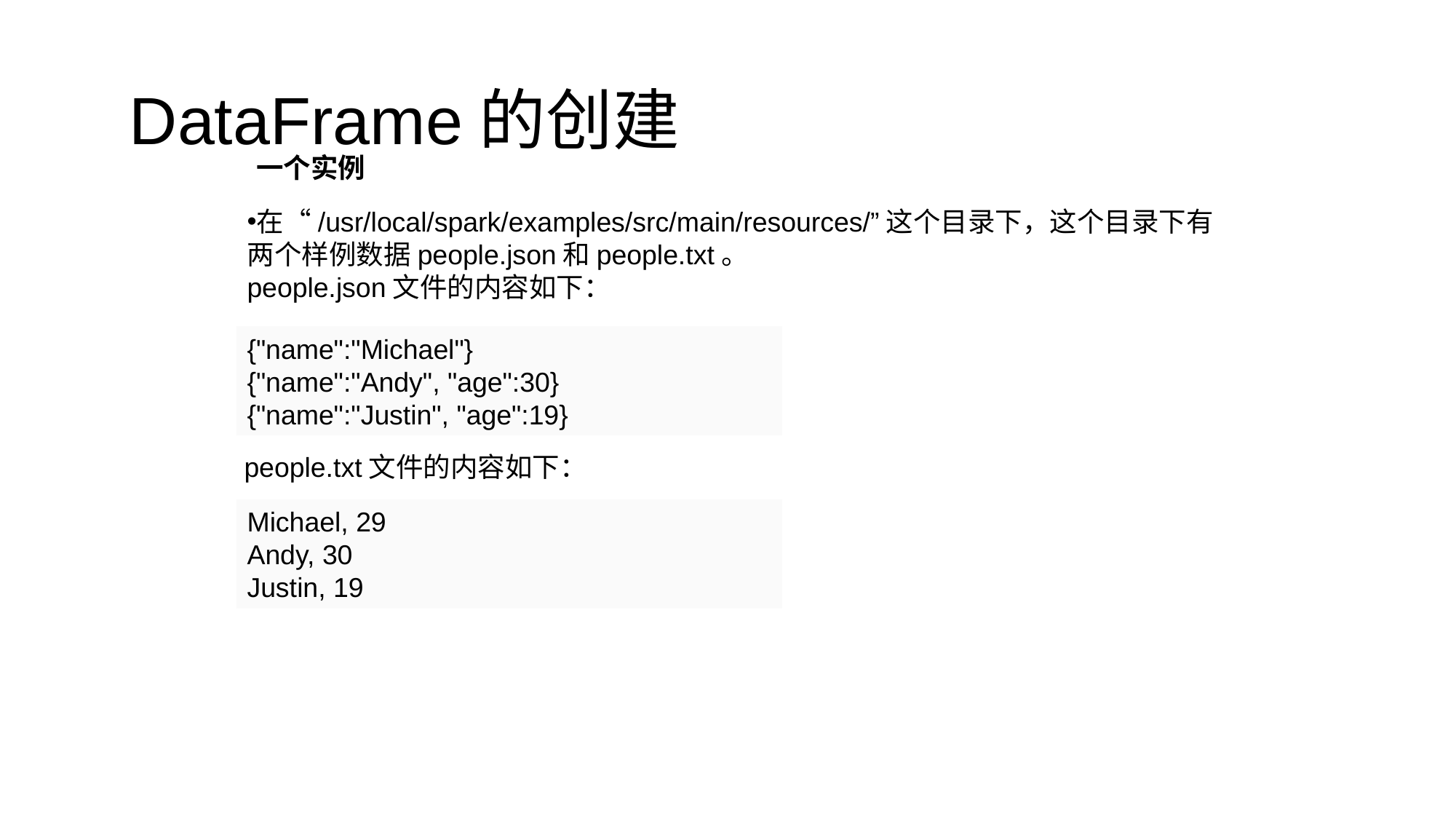

# DataFrame的创建
一个实例
在“/usr/local/spark/examples/src/main/resources/”这个目录下，这个目录下有两个样例数据people.json和people.txt。
people.json文件的内容如下：
{"name":"Michael"}
{"name":"Andy", "age":30}
{"name":"Justin", "age":19}
people.txt文件的内容如下：
Michael, 29
Andy, 30
Justin, 19